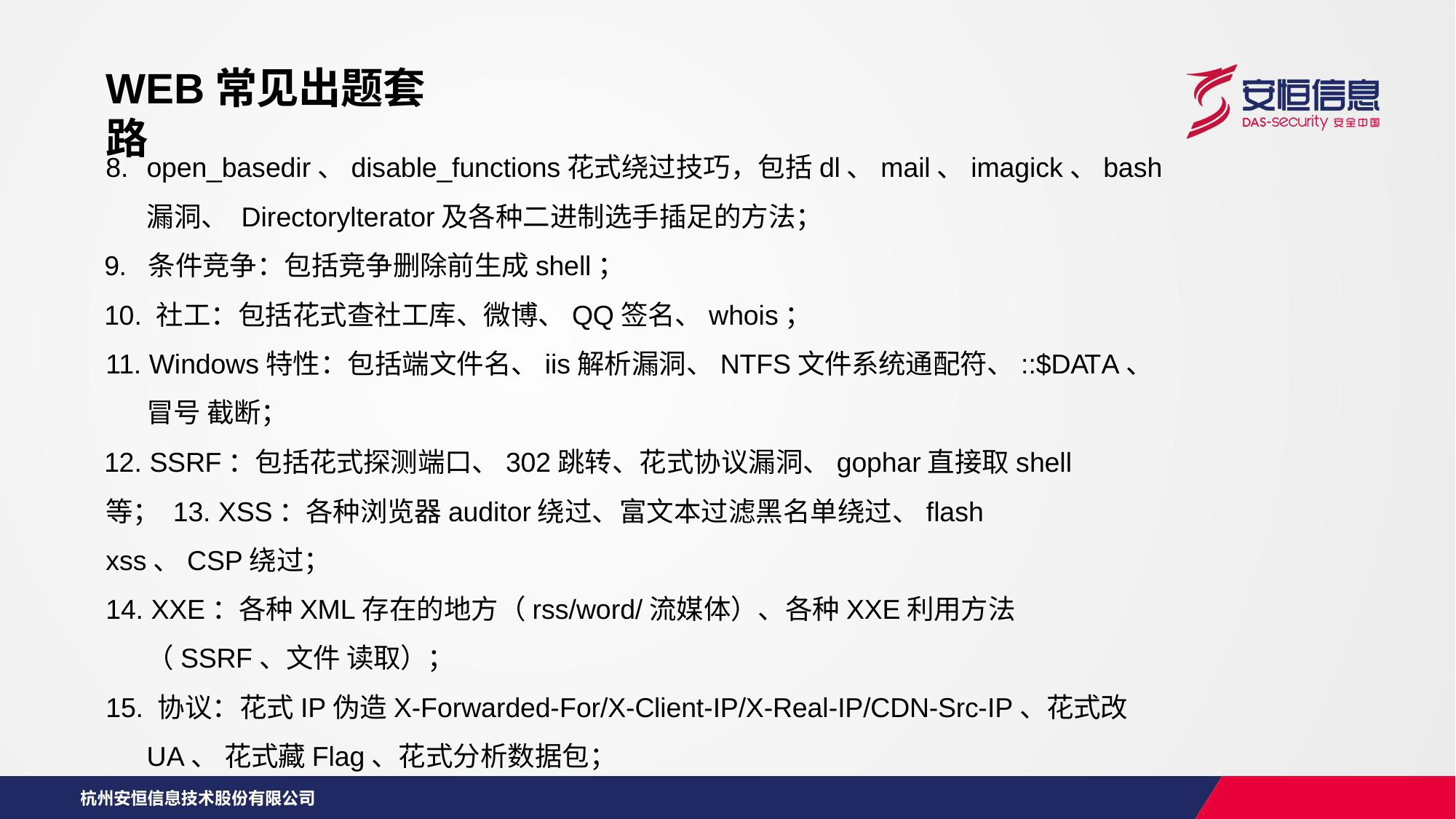

WEB常见出题套路
8.	open_basedir、disable_functions花式绕过技巧，包括dl、mail、imagick、bash漏洞、 Directorylterator及各种二进制选手插足的方法；

9.	条件竞争：包括竞争删除前生成shell；

10. 社工：包括花式查社工库、微博、QQ签名、whois；
11. Windows特性：包括端文件名、iis解析漏洞、NTFS文件系统通配符、::$DATA、冒号 截断；
12. SSRF：包括花式探测端口、302跳转、花式协议漏洞、gophar直接取shell等； 13. XSS：各种浏览器auditor绕过、富文本过滤黑名单绕过、flash xss、CSP绕过；
14. XXE：各种XML存在的地方（rss/word/流媒体）、各种XXE利用方法（SSRF、文件 读取）；
15. 协议：花式IP伪造X-Forwarded-For/X-Client-IP/X-Real-IP/CDN-Src-IP、花式改UA、 花式藏Flag、花式分析数据包；